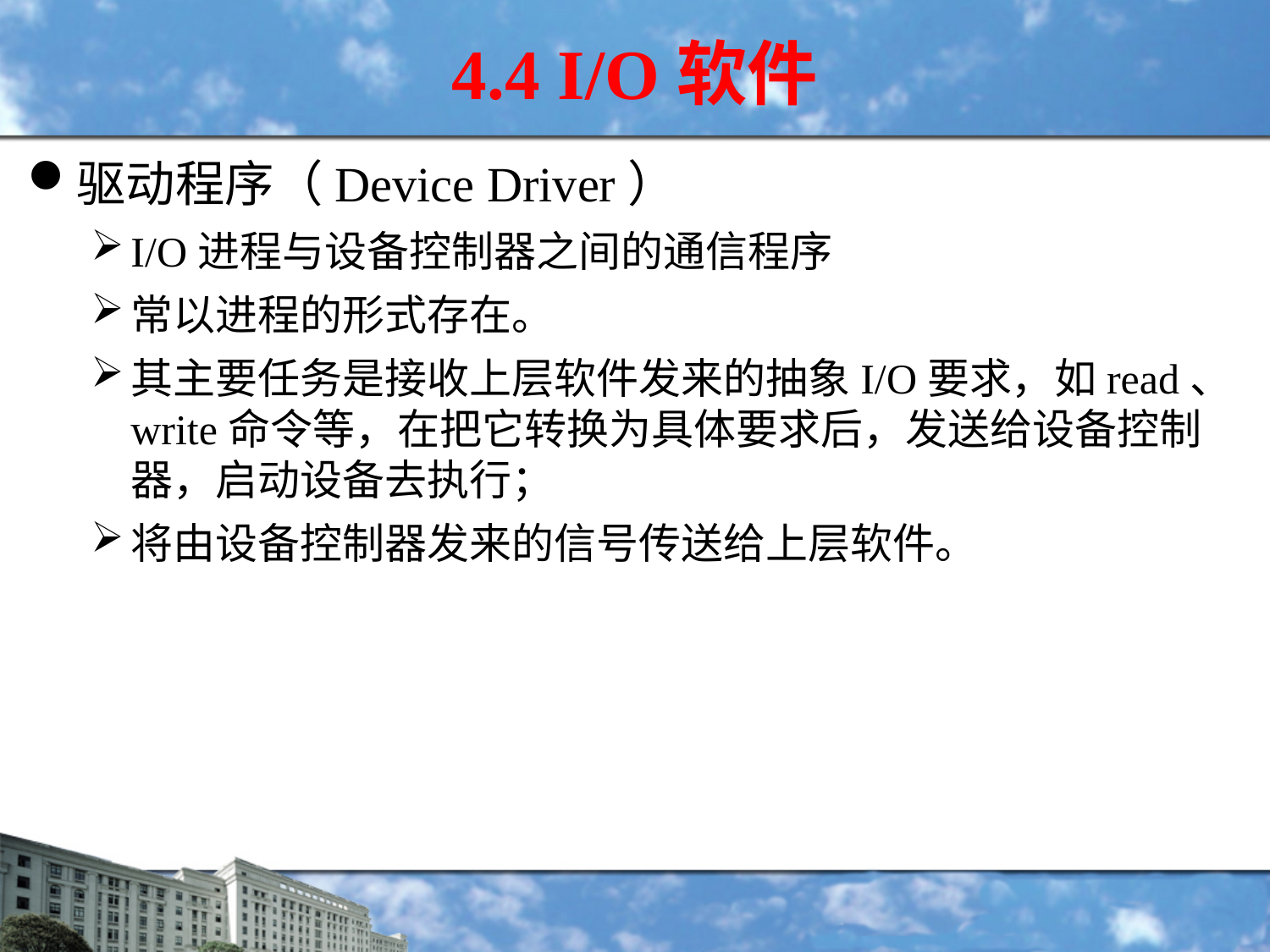

4.4 I/O软件
驱动程序（Device Driver）
I/O进程与设备控制器之间的通信程序
常以进程的形式存在。
其主要任务是接收上层软件发来的抽象I/O要求，如read、write命令等，在把它转换为具体要求后，发送给设备控制器，启动设备去执行；
将由设备控制器发来的信号传送给上层软件。